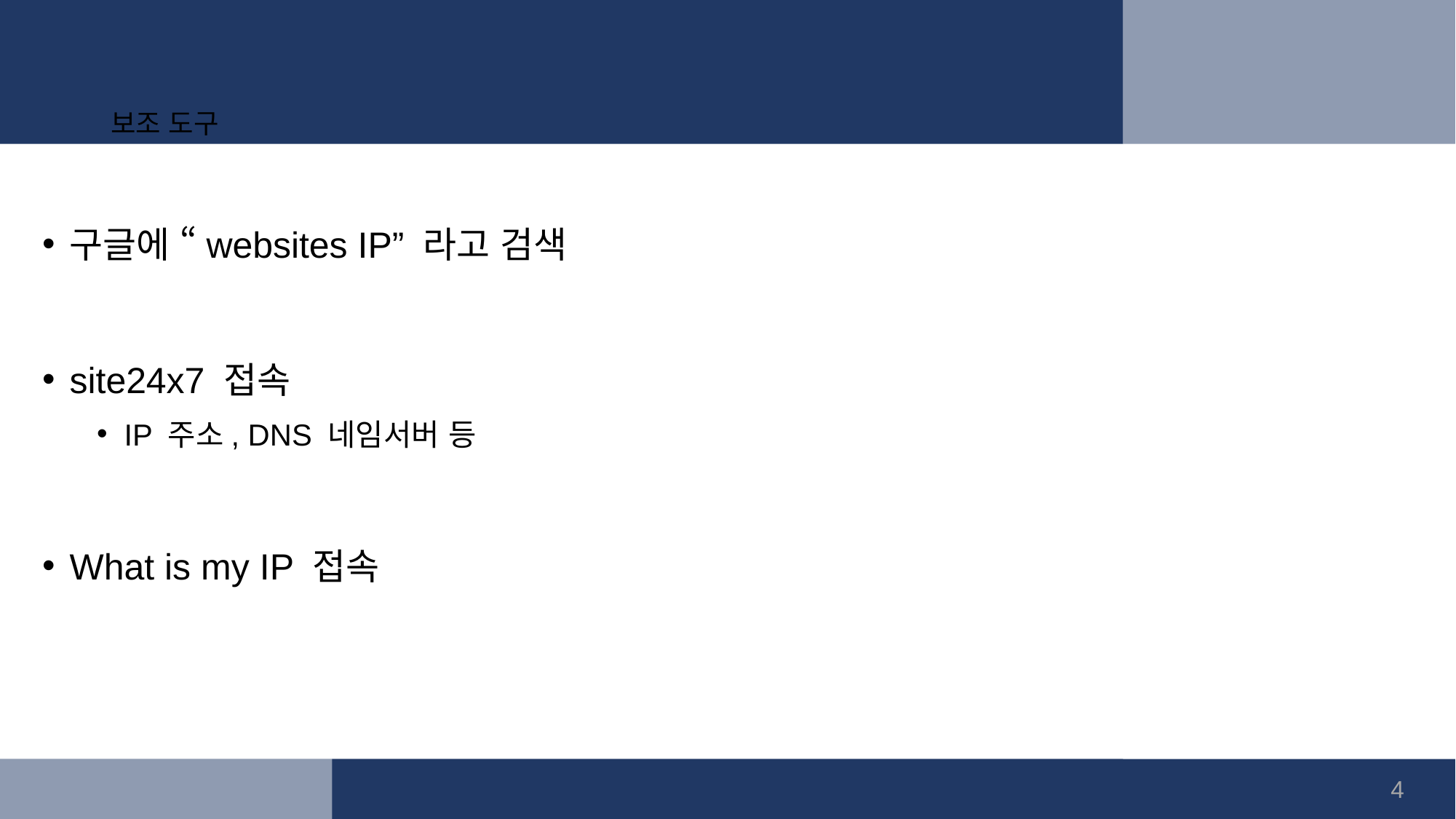

# 보조 도구
구글에 “websites IP” 라고 검색

site24x7 접속
IP 주소, DNS 네임서버 등

What is my IP 접속
4